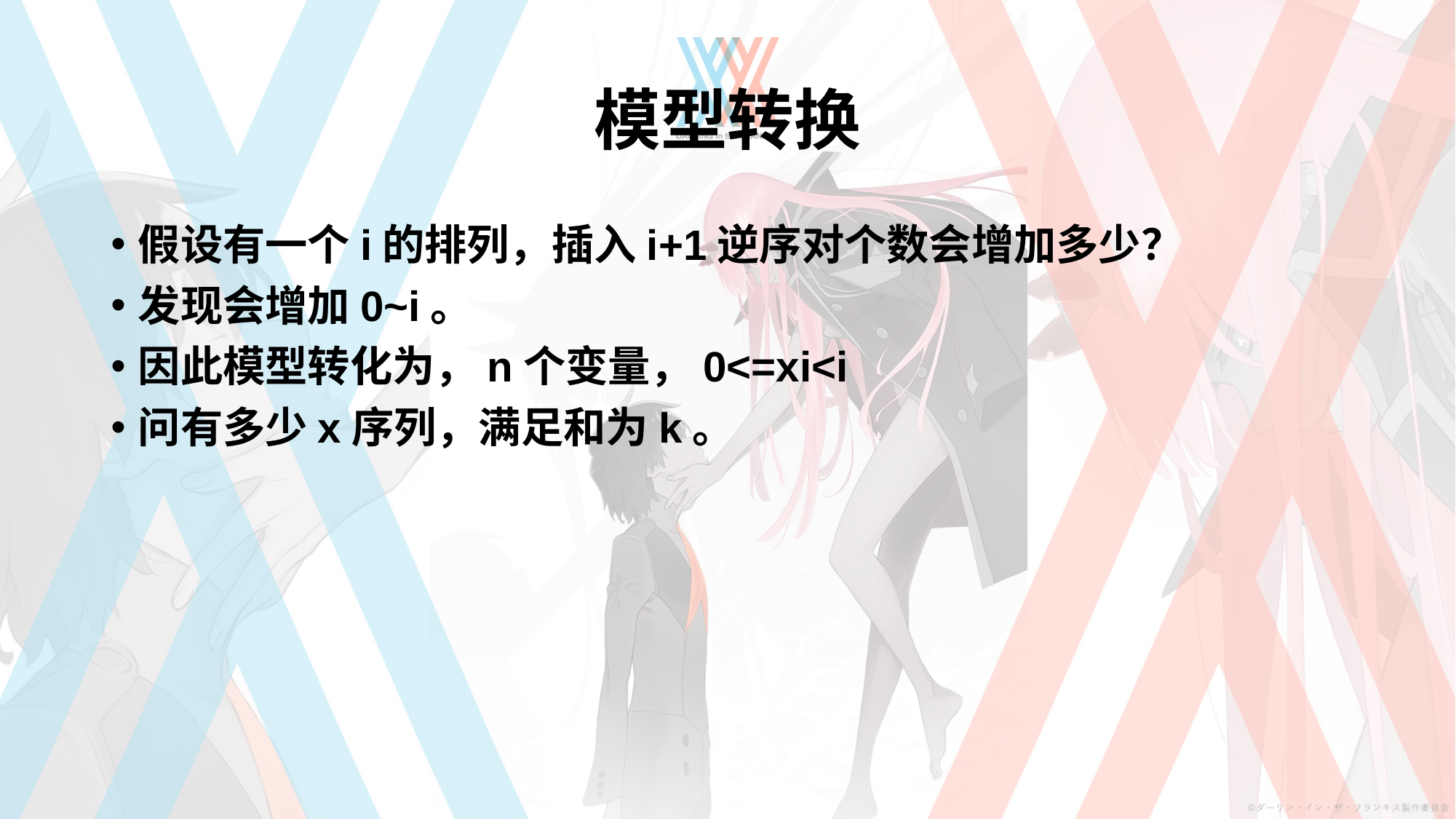

# 模型转换
假设有一个i的排列，插入i+1逆序对个数会增加多少？
发现会增加0~i。
因此模型转化为，n个变量，0<=xi<i
问有多少x序列，满足和为k。